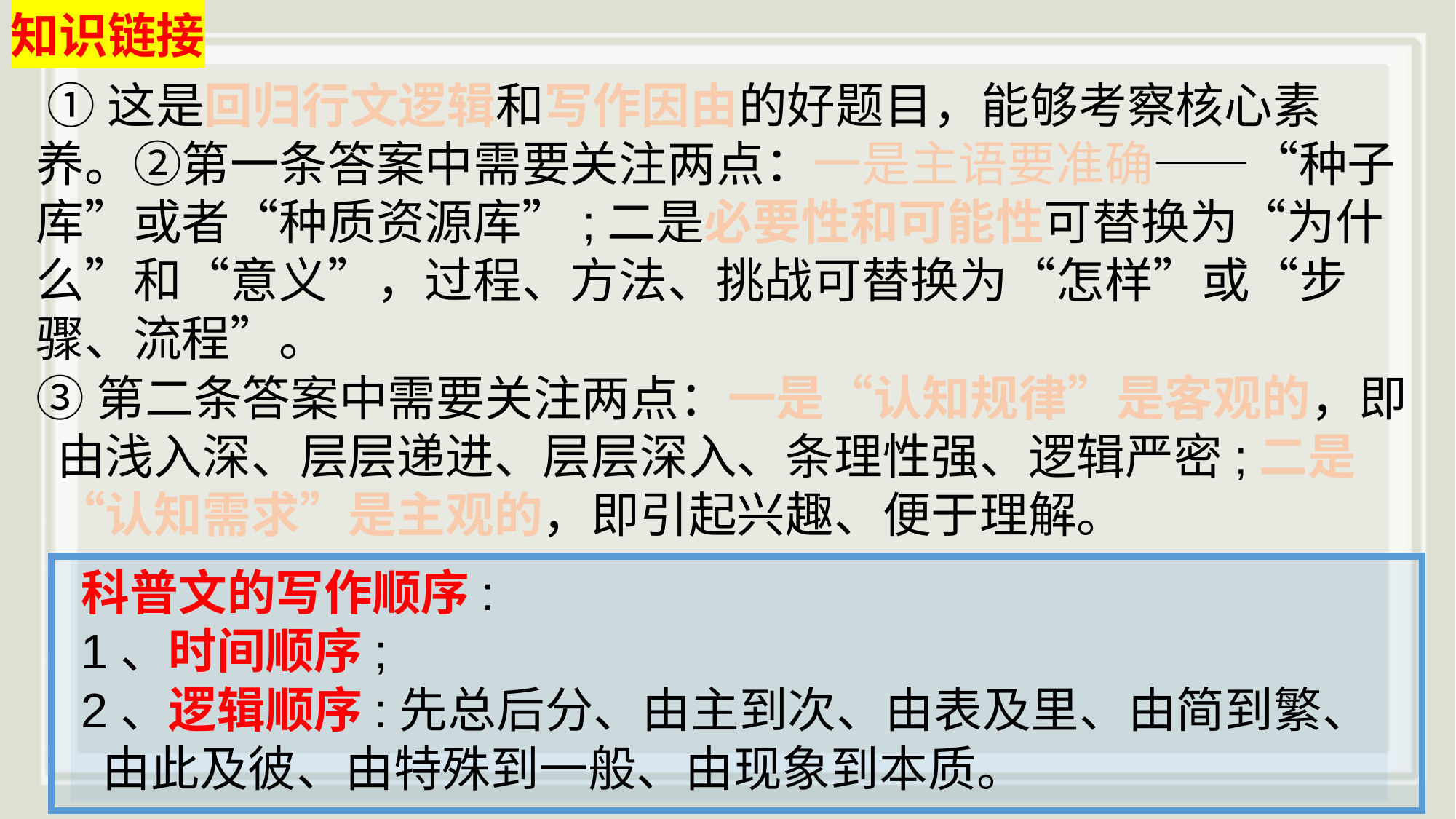

知识链接
 ①这是回归行文逻辑和写作因由的好题目，能够考察核心素养。②第一条答案中需要关注两点：一是主语要准确——“种子库”或者“种质资源库”;二是必要性和可能性可替换为“为什么”和“意义”，过程、方法、挑战可替换为“怎样”或“步骤、流程”。③第二条答案中需要关注两点：一是“认知规律”是客观的，即由浅入深、层层递进、层层深入、条理性强、逻辑严密;二是“认知需求”是主观的，即引起兴趣、便于理解。

科普文的写作顺序:1、时间顺序;2、逻辑顺序:先总后分、由主到次、由表及里、由简到繁、由此及彼、由特殊到一般、由现象到本质。